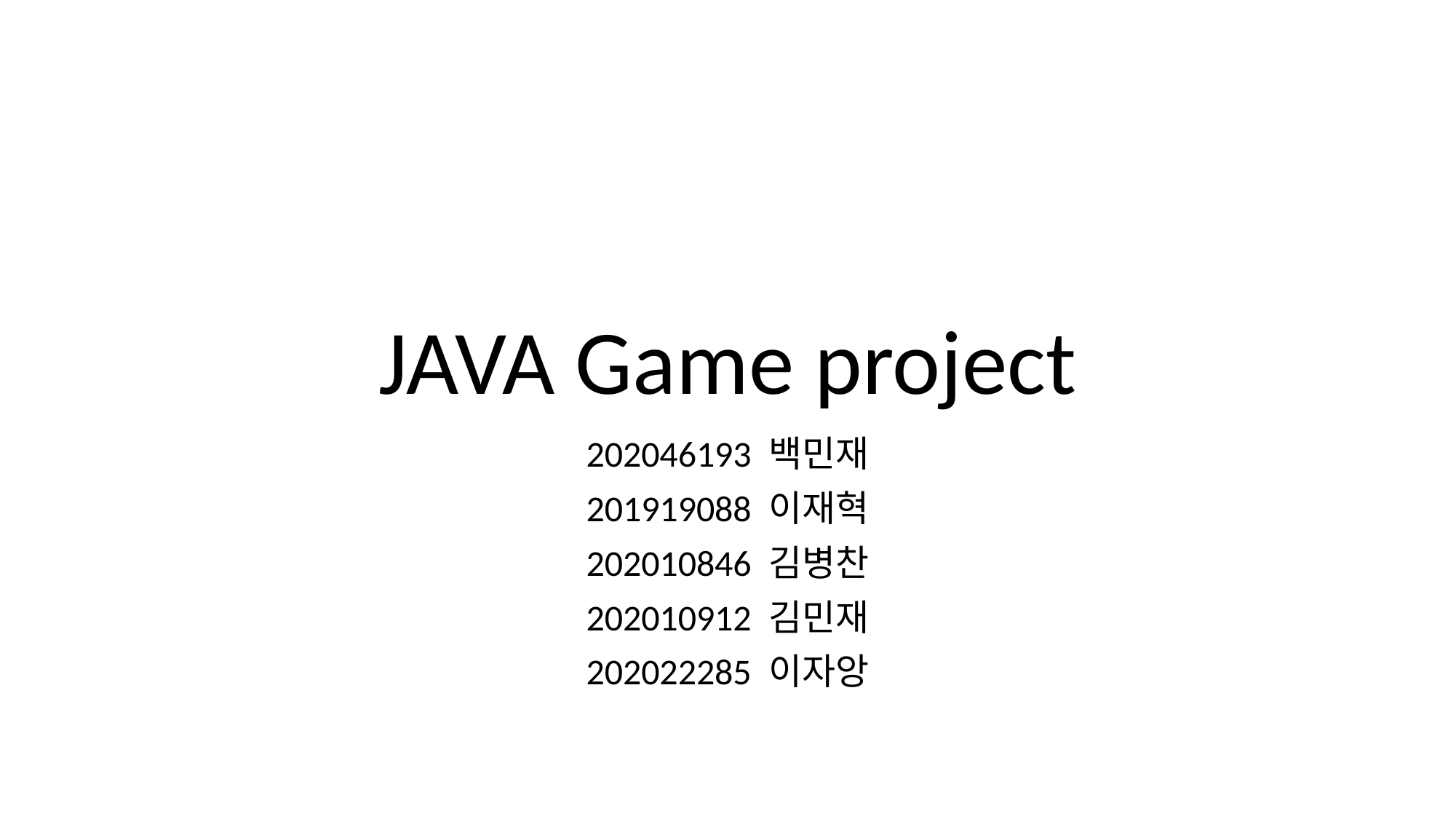

# JAVA Game project
202046193 백민재
201919088 이재혁
202010846 김병찬
202010912 김민재
202022285 이자앙